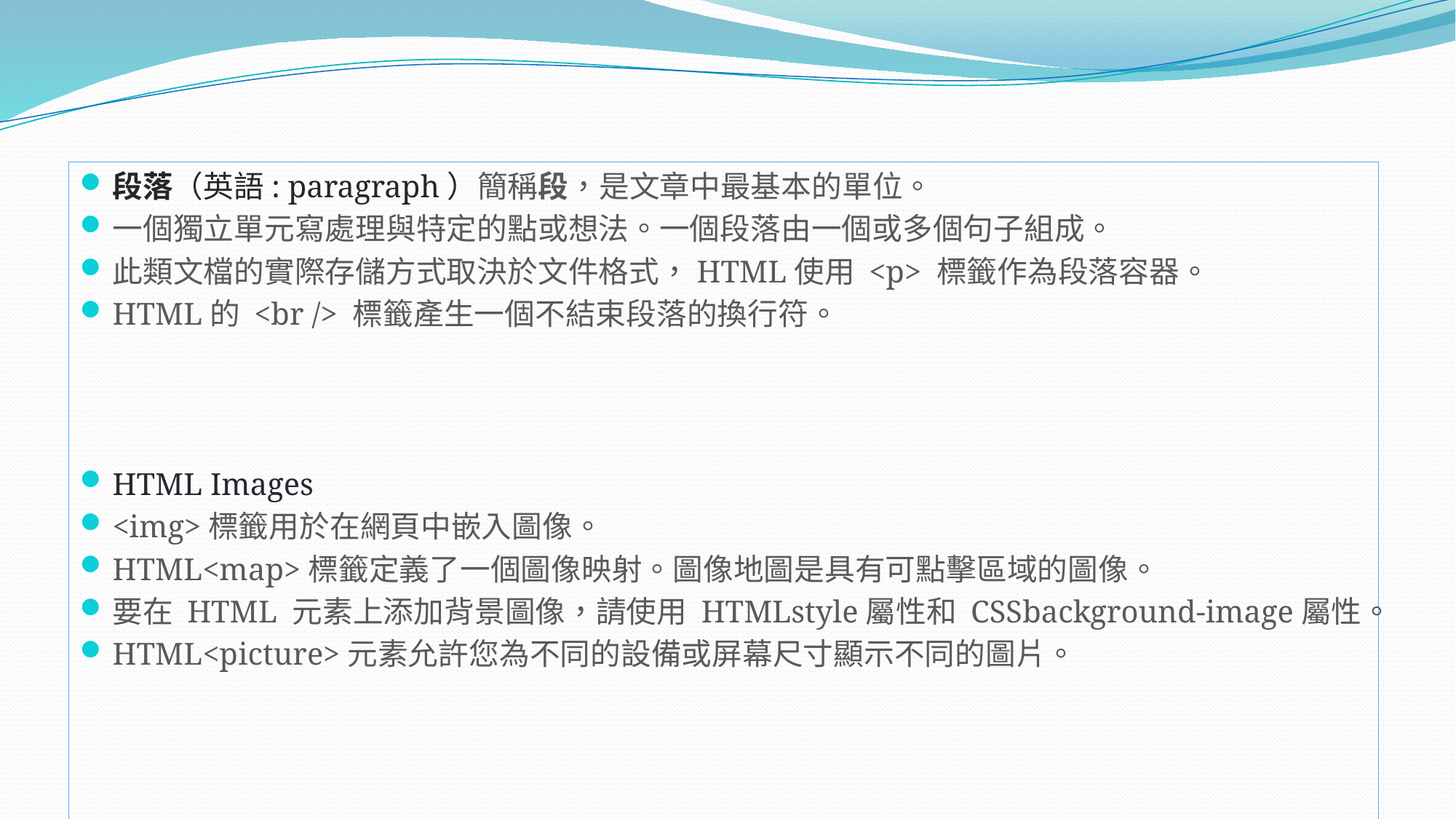

段落（英語: paragraph）簡稱段，是文章中最基本的單位。
一個獨立單元寫處理與特定的點或想法。一個段落由一個或多個句子組成。
此類文檔的實際存儲方式取決於文件格式，HTML使用 <p> 標籤作為段落容器。
HTML的 <br /> 標籤產生一個不結束段落的換行符。

HTML Images
<img>標籤用於在網頁中嵌入圖像。
HTML<map>標籤定義了一個圖像映射。圖像地圖是具有可點擊區域的圖像。
要在 HTML 元素上添加背景圖像，請使用 HTMLstyle屬性和 CSSbackground-image屬性。
HTML<picture>元素允許您為不同的設備或屏幕尺寸顯示不同的圖片。